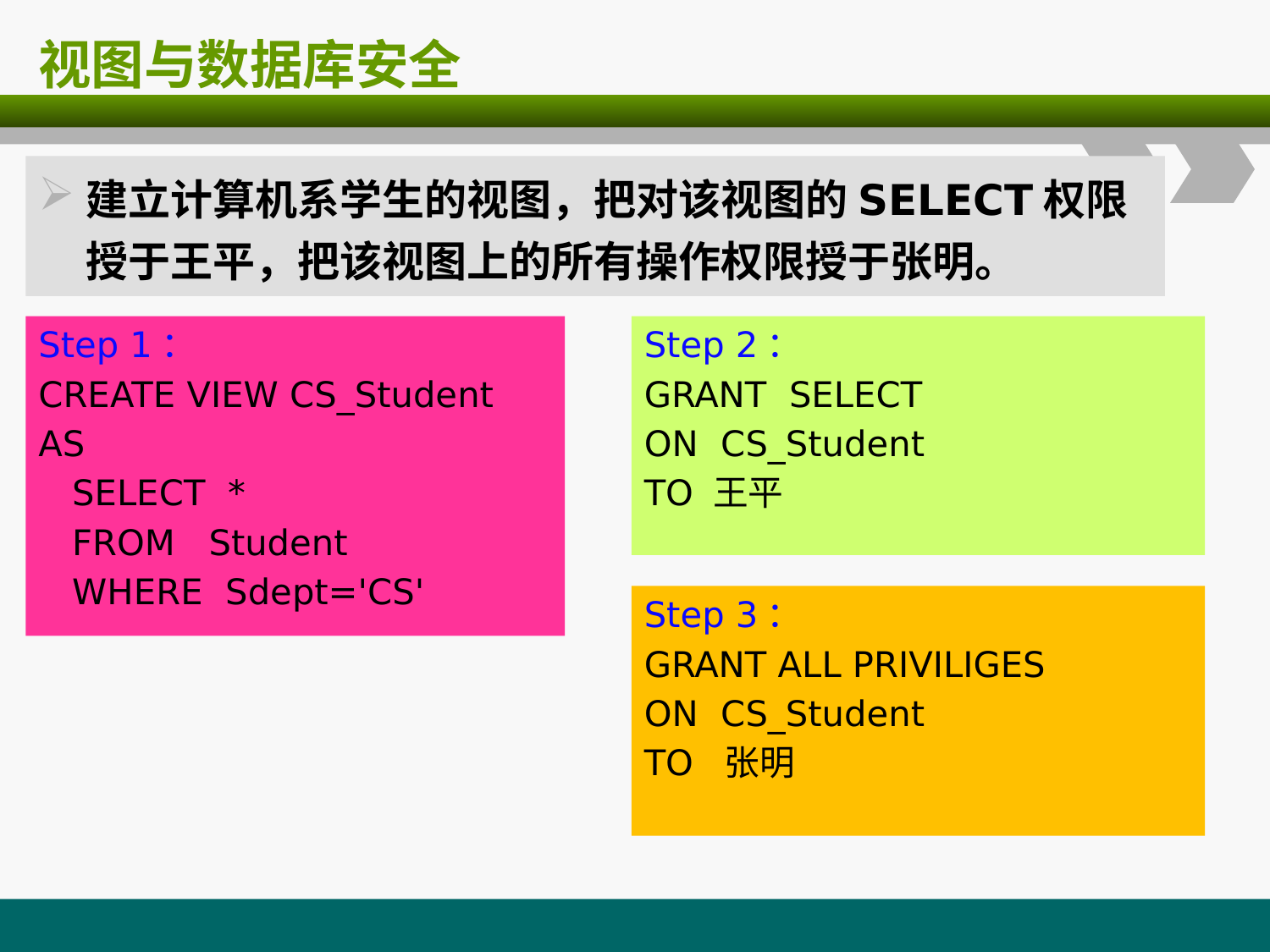

# 视图与数据库安全
建立计算机系学生的视图，把对该视图的SELECT权限授于王平，把该视图上的所有操作权限授于张明。
Step 1：
CREATE VIEW CS_Student
AS
   SELECT  *
   FROM   Student
   WHERE  Sdept='CS'
Step 2：
GRANT  SELECT
ON  CS_Student
TO 王平
Step 3：
GRANT ALL PRIVILIGES
ON  CS_Student
TO  张明